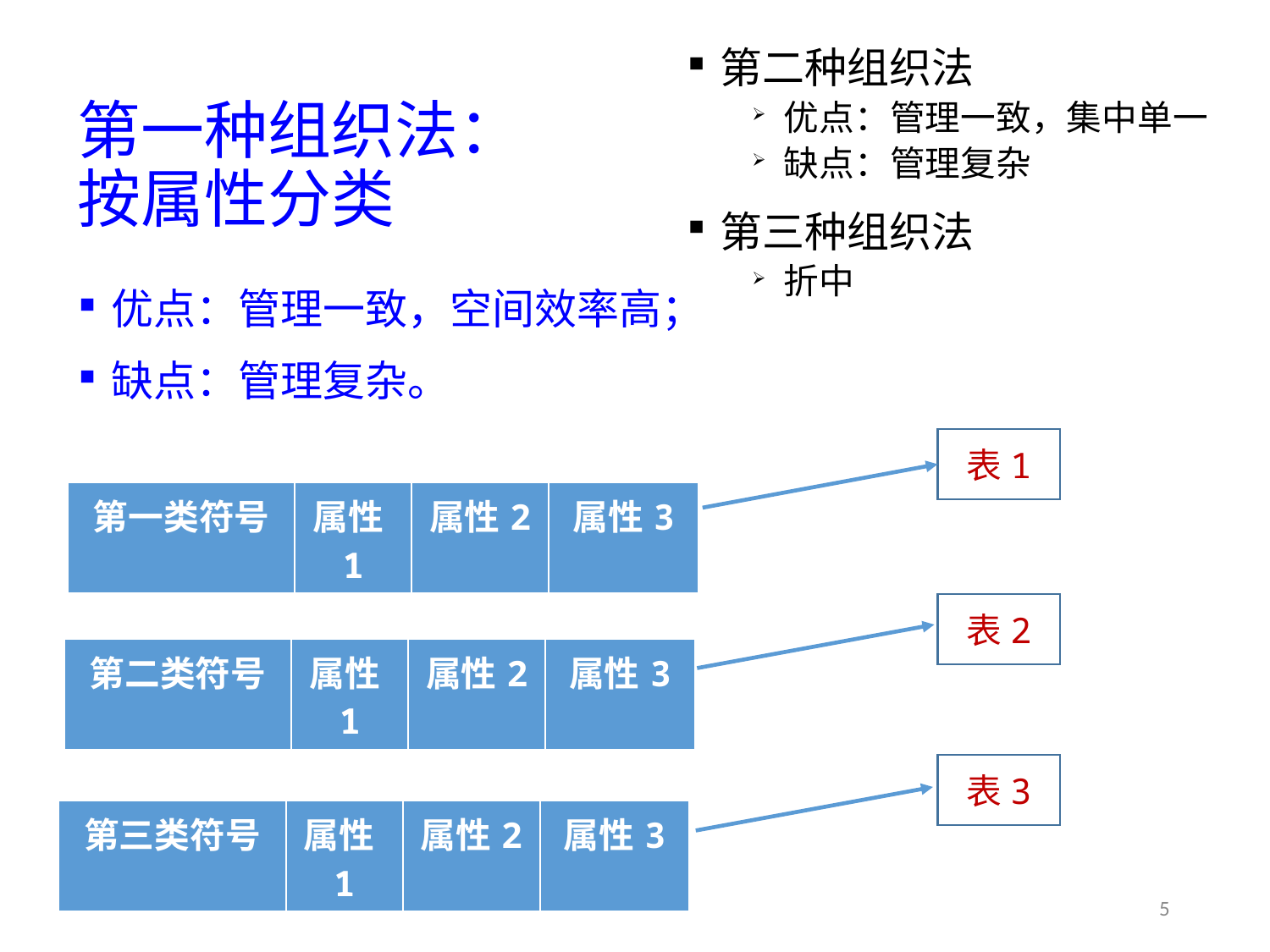

第二种组织法
优点：管理一致，集中单一
缺点：管理复杂
第三种组织法
折中
# 第一种组织法：按属性分类
优点：管理一致，空间效率高；
缺点：管理复杂。
表1
表2
表3
| 第一类符号 | 属性1 | 属性2 | 属性3 |
| --- | --- | --- | --- |
| 第二类符号 | 属性1 | 属性2 | 属性3 |
| --- | --- | --- | --- |
| 第三类符号 | 属性1 | 属性2 | 属性3 |
| --- | --- | --- | --- |
5